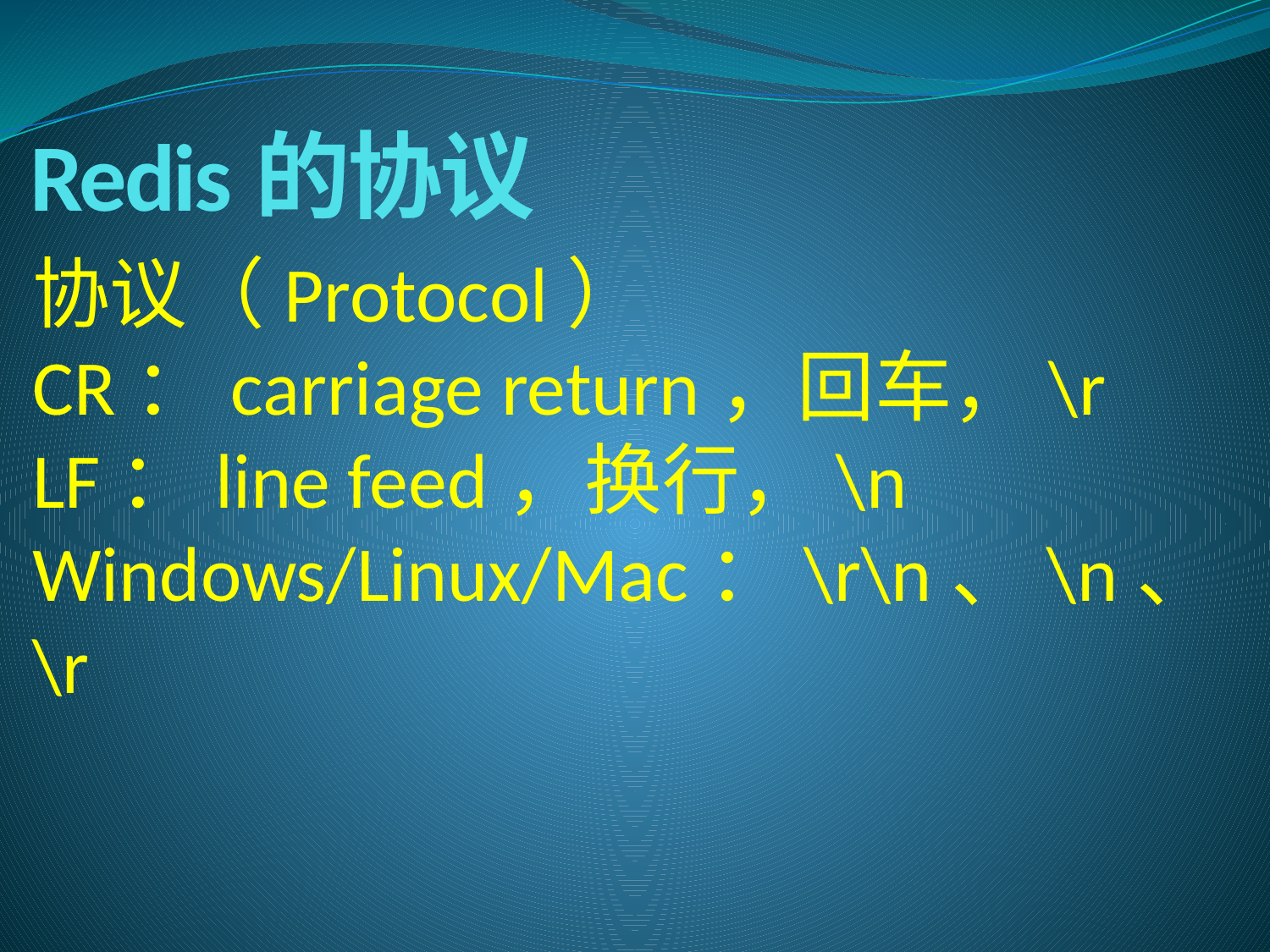

# Redis的协议
协议（Protocol）
CR：carriage return，回车，\r
LF：line feed，换行，\n
Windows/Linux/Mac：\r\n、\n、\r